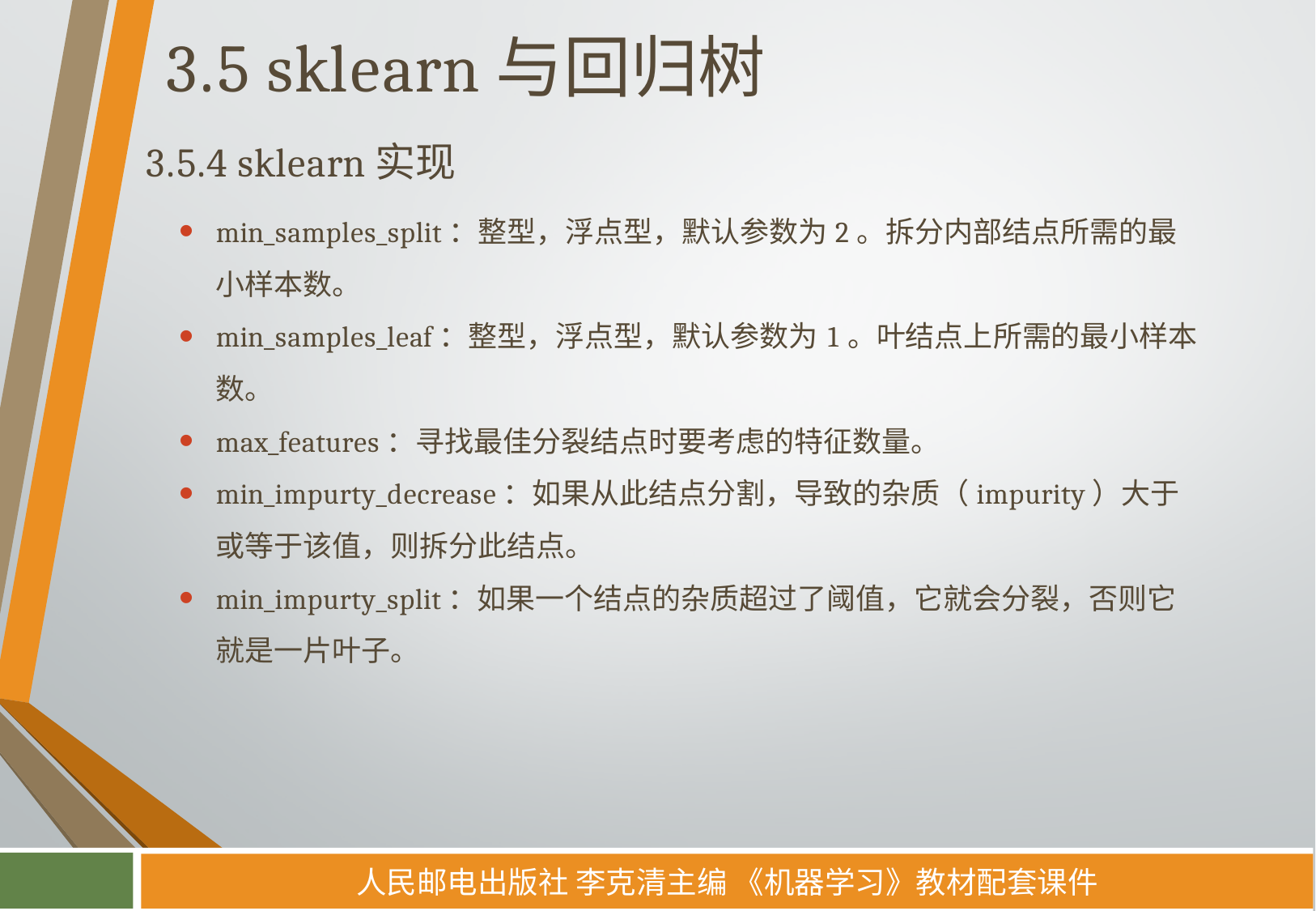

# 3.5 sklearn与回归树
3.5.4 sklearn实现
min_samples_split：整型，浮点型，默认参数为2。拆分内部结点所需的最小样本数。
min_samples_leaf：整型，浮点型，默认参数为1。叶结点上所需的最小样本数。
max_features：寻找最佳分裂结点时要考虑的特征数量。
min_impurty_decrease：如果从此结点分割，导致的杂质（impurity）大于或等于该值，则拆分此结点。
min_impurty_split：如果一个结点的杂质超过了阈值，它就会分裂，否则它就是一片叶子。